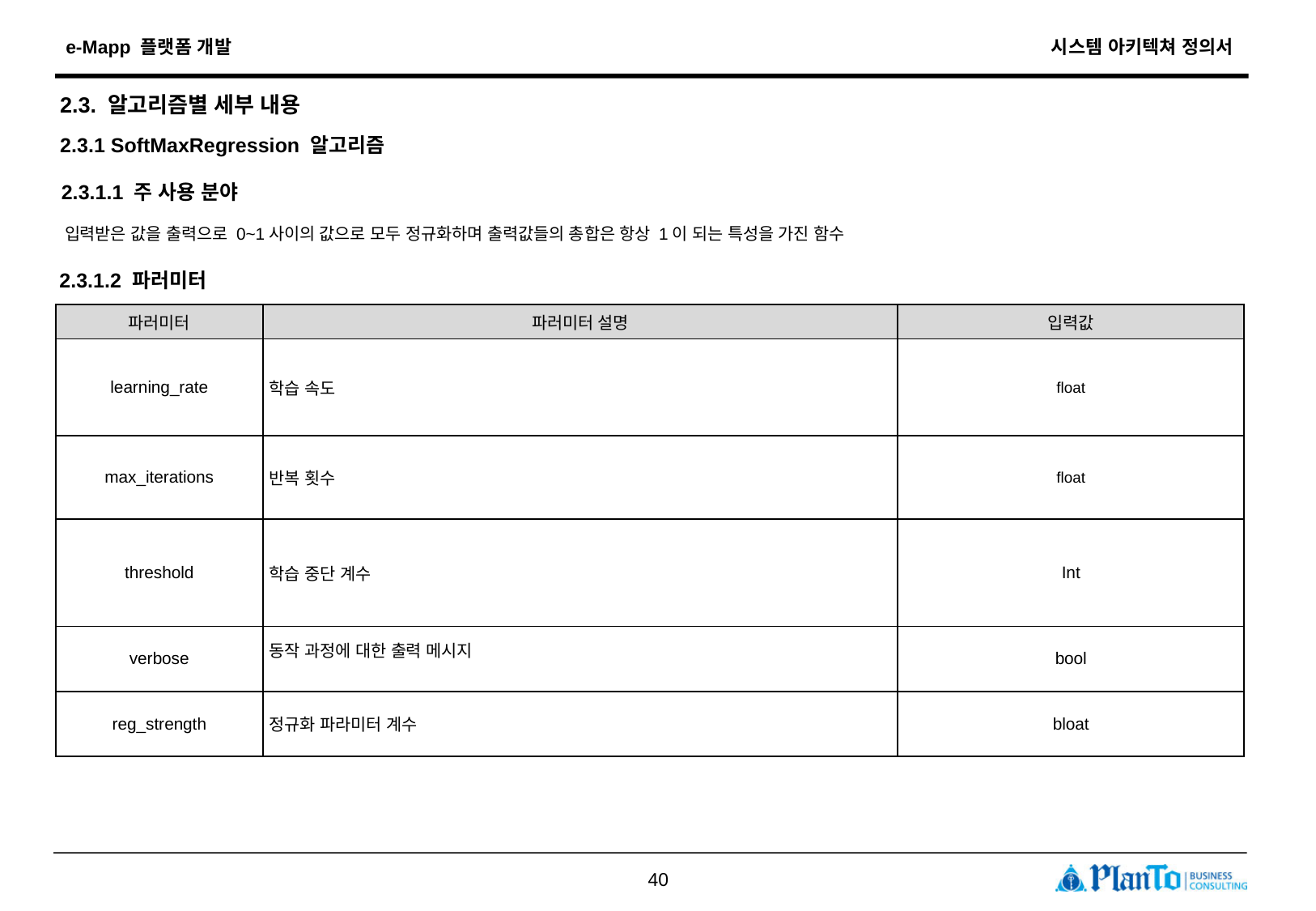

2.3. 알고리즘별 세부 내용
2.3.1 SoftMaxRegression 알고리즘
2.3.1.1 주 사용 분야
입력받은 값을 출력으로 0~1사이의 값으로 모두 정규화하며 출력값들의 총합은 항상 1이 되는 특성을 가진 함수
2.3.1.2 파러미터
| 파러미터 | 파러미터 설명 | 입력값 |
| --- | --- | --- |
| learning\_rate | 학습 속도 | float |
| max\_iterations | 반복 횟수 | float |
| threshold | 학습 중단 계수 | Int |
| verbose | 동작 과정에 대한 출력 메시지 | bool |
| reg\_strength | 정규화 파라미터 계수 | bloat |